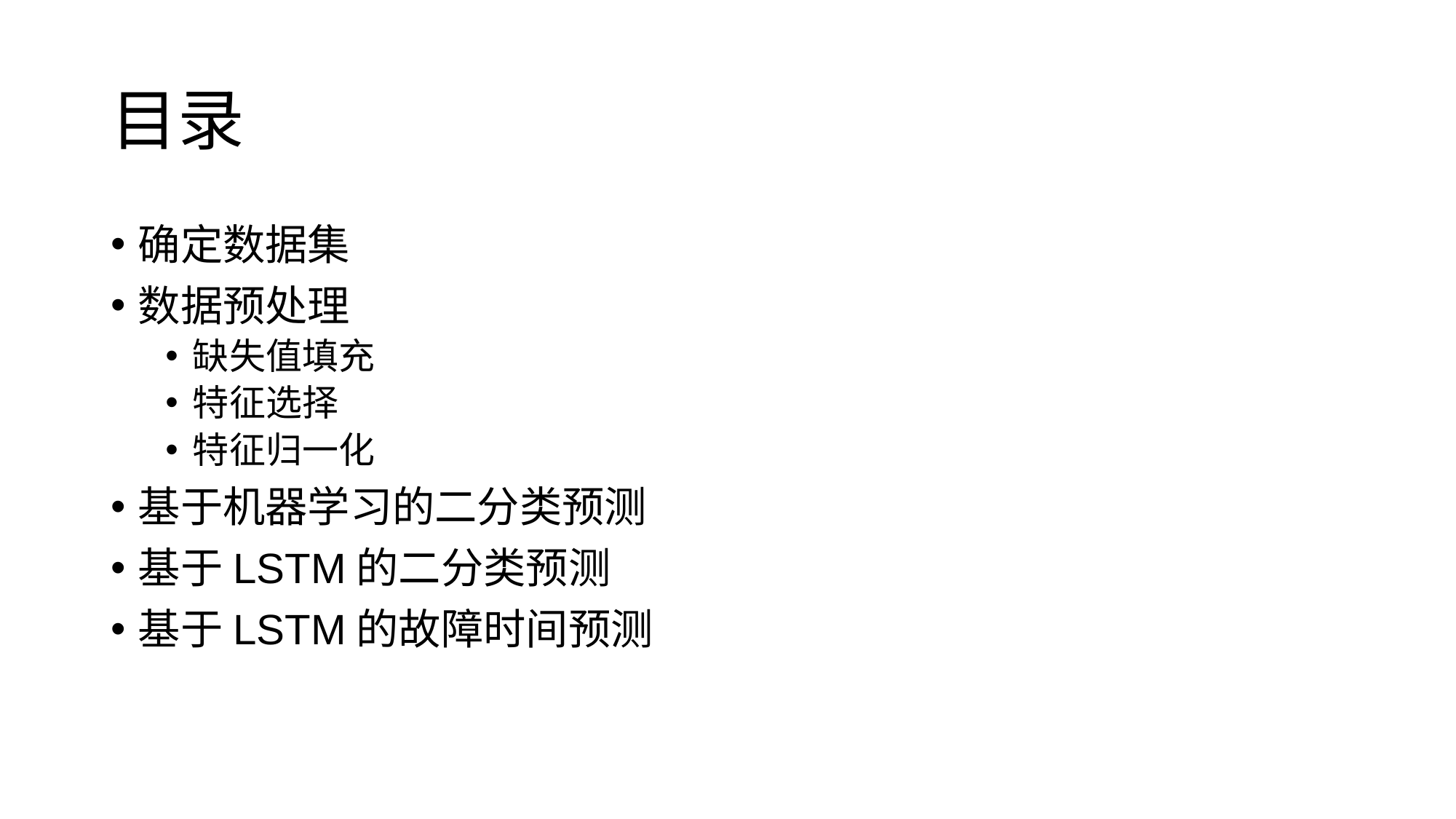

# 目录
确定数据集
数据预处理
缺失值填充
特征选择
特征归一化
基于机器学习的二分类预测
基于LSTM的二分类预测
基于LSTM的故障时间预测